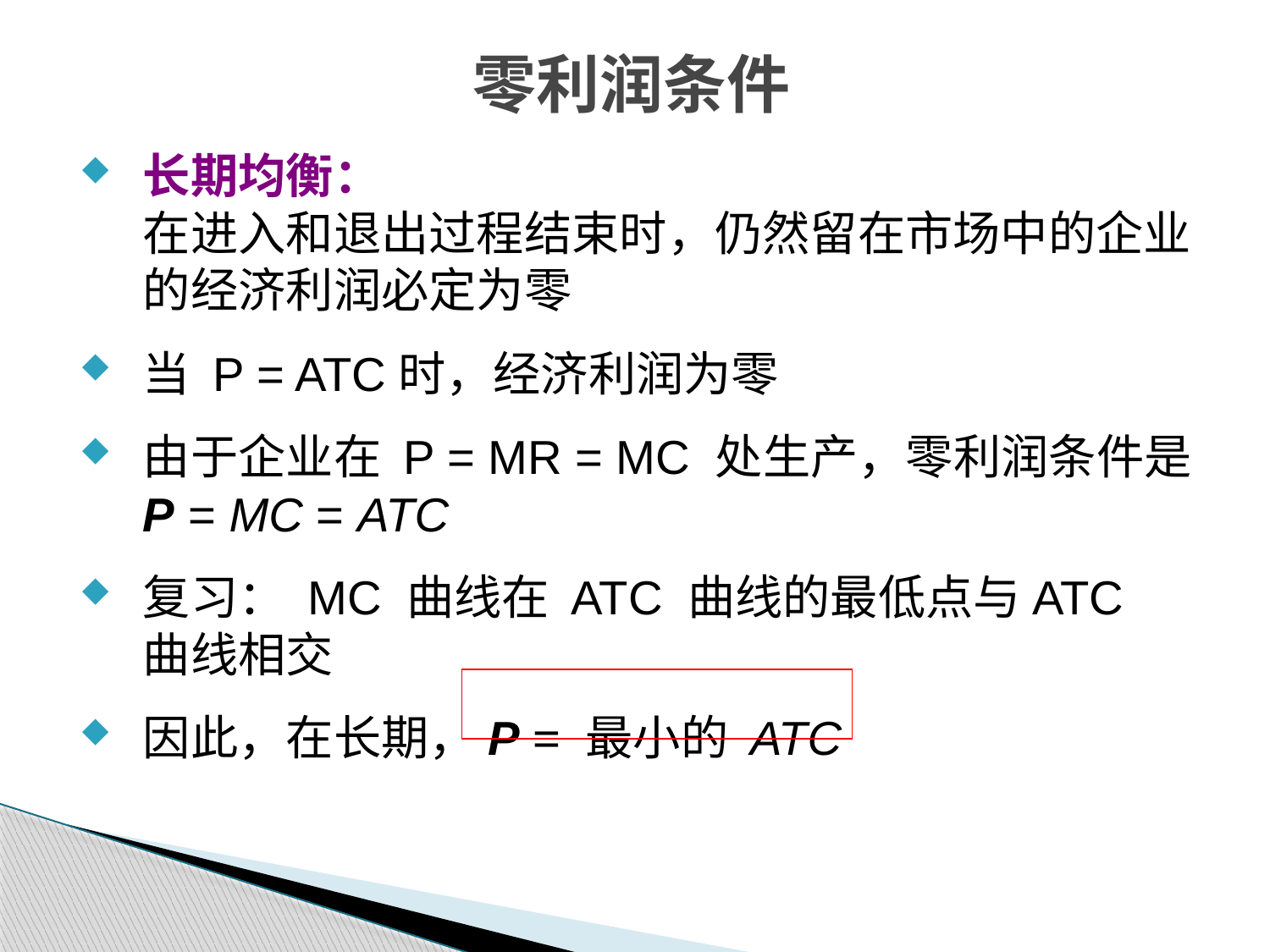

零利润条件
长期均衡：
在进入和退出过程结束时，仍然留在市场中的企业的经济利润必定为零
当 P = ATC时，经济利润为零
由于企业在 P = MR = MC 处生产，零利润条件是P = MC = ATC
复习： MC 曲线在 ATC 曲线的最低点与ATC 曲线相交
因此，在长期，P = 最小的 ATC